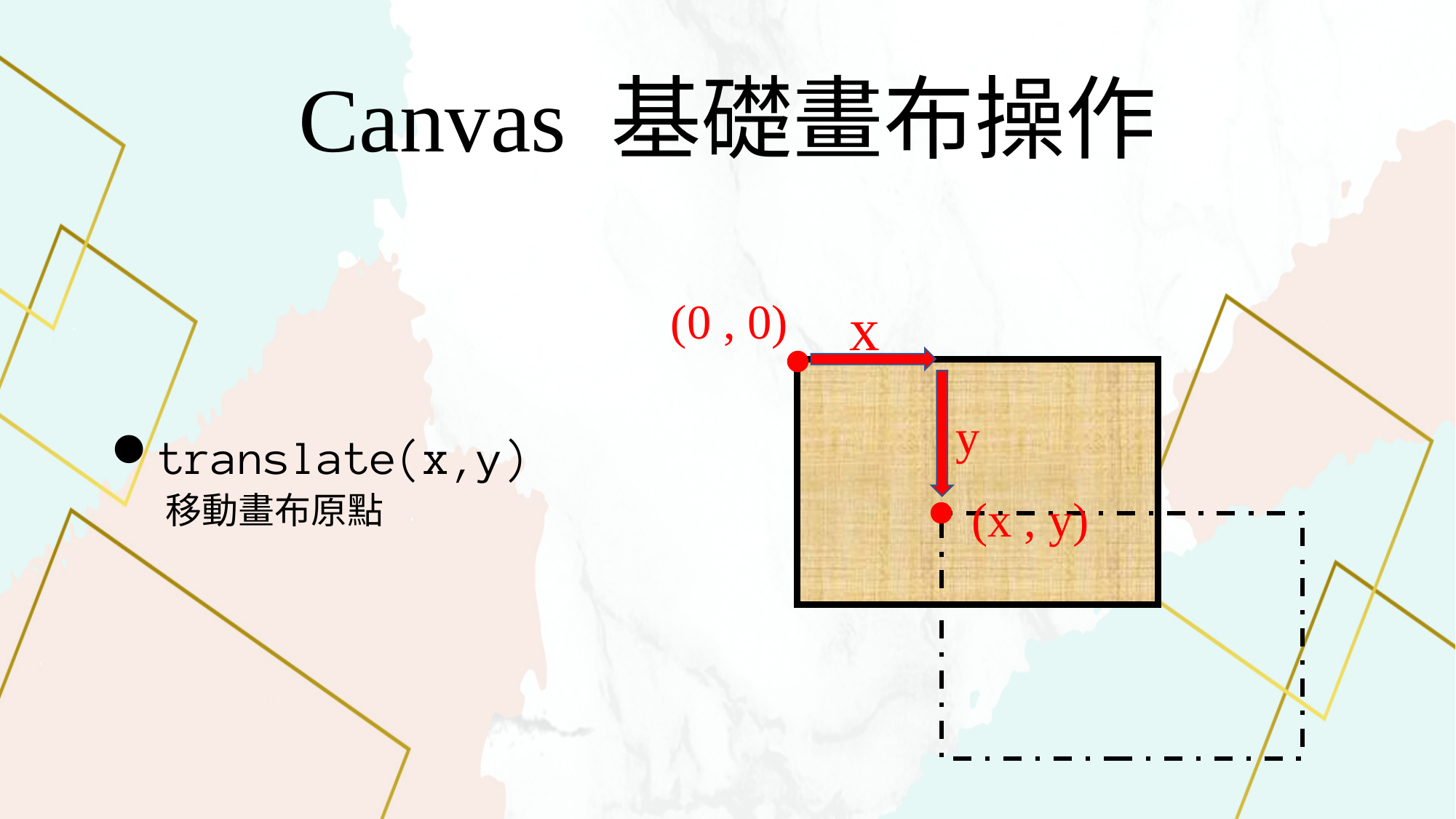

# Canvas 基礎畫布操作
translate(x,y)
移動畫布原點
x
(0 , 0)

y

(x , y)